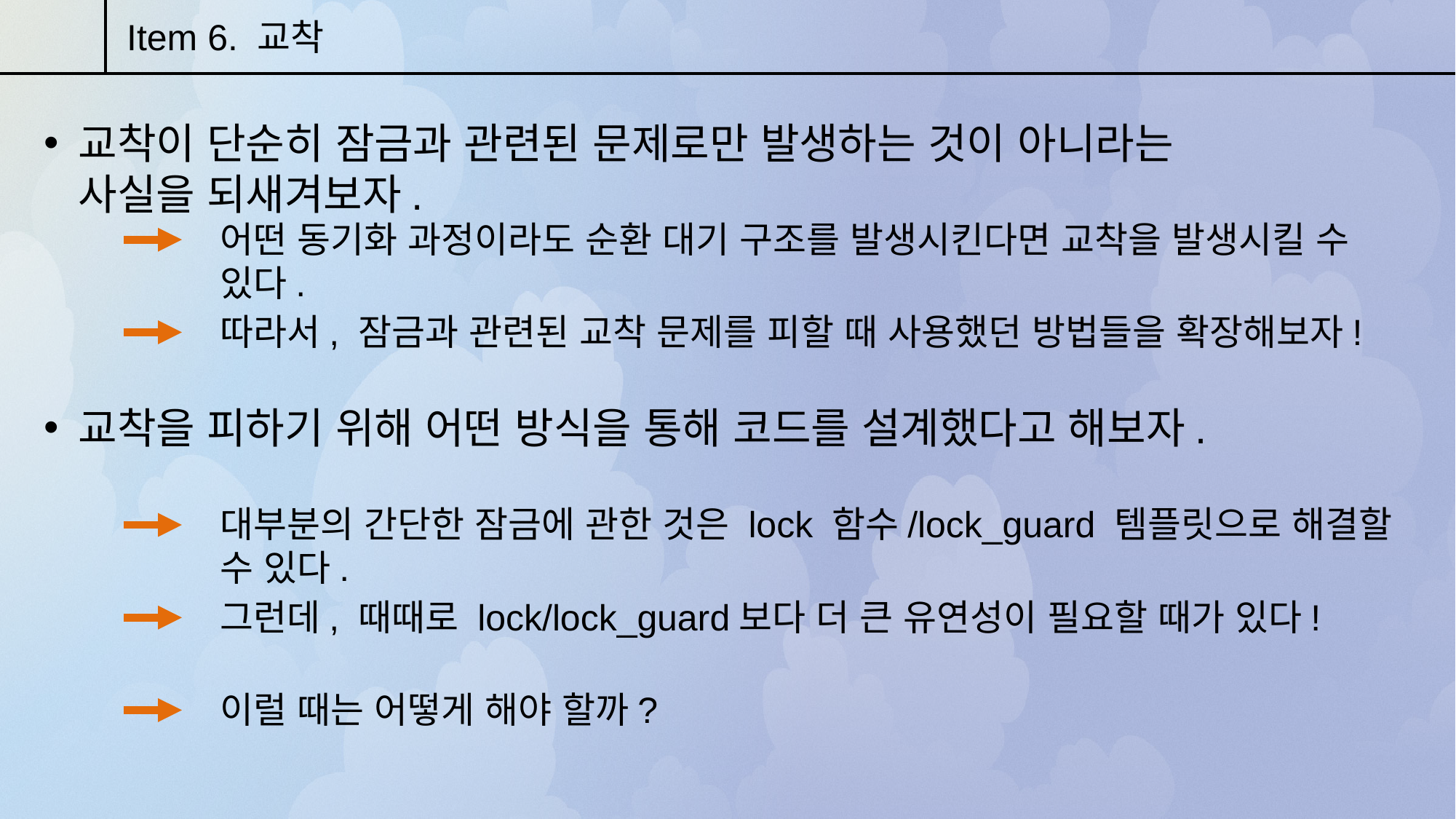

Item 6. 교착
교착이 단순히 잠금과 관련된 문제로만 발생하는 것이 아니라는 사실을 되새겨보자.
어떤 동기화 과정이라도 순환 대기 구조를 발생시킨다면 교착을 발생시킬 수 있다.
따라서, 잠금과 관련된 교착 문제를 피할 때 사용했던 방법들을 확장해보자!
교착을 피하기 위해 어떤 방식을 통해 코드를 설계했다고 해보자.
대부분의 간단한 잠금에 관한 것은 lock 함수/lock_guard 템플릿으로 해결할 수 있다.
그런데, 때때로 lock/lock_guard보다 더 큰 유연성이 필요할 때가 있다!
이럴 때는 어떻게 해야 할까?